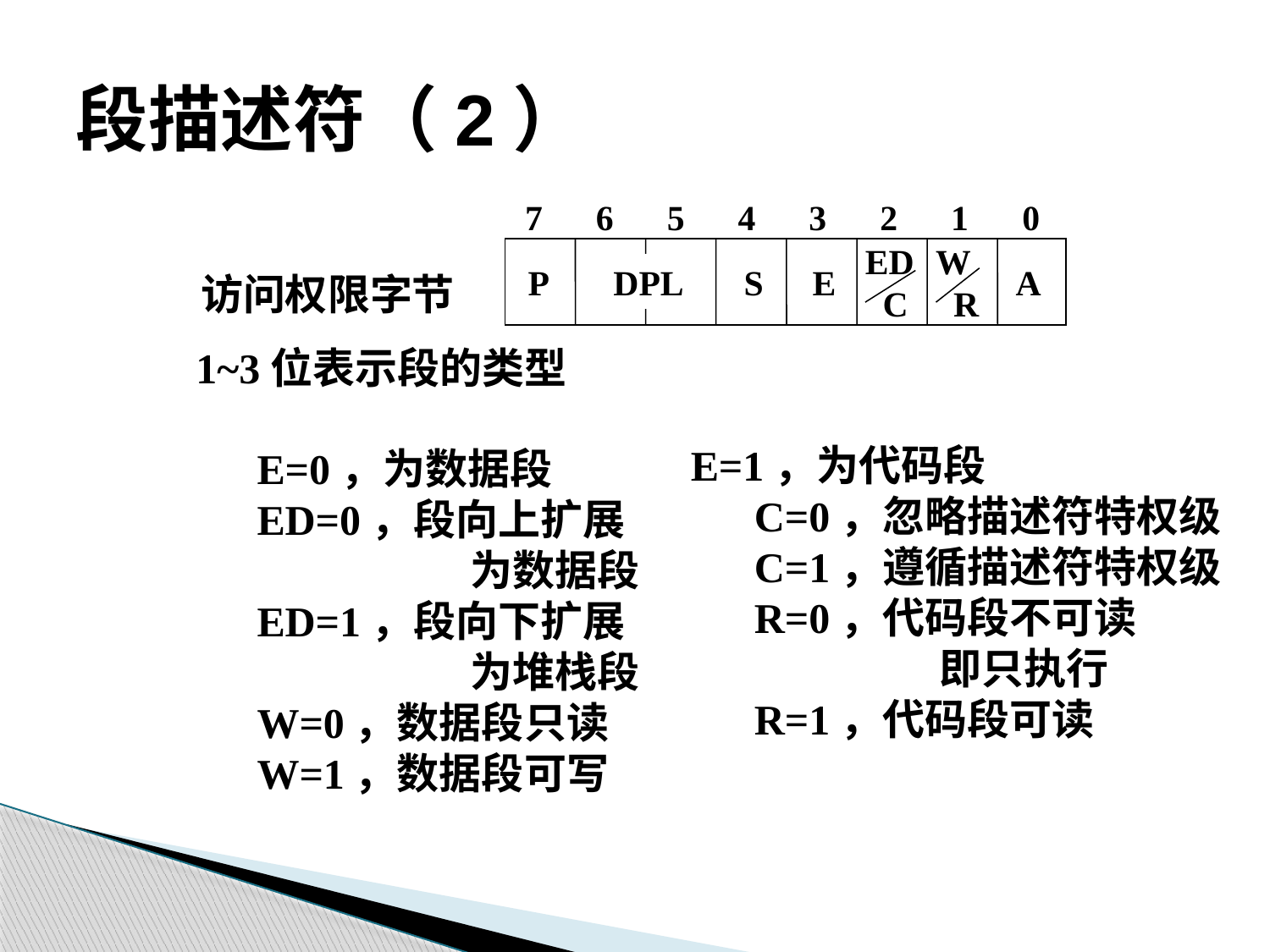

段描述符（2）
7
6
5
4
3
2
1
0
ED
  C
W
  R

P
DPL
S
E
A

访问权限字节
1~3位表示段的类型
E=1，为代码段
C=0，忽略描述符特权级
C=1，遵循描述符特权级
R=0，代码段不可读
	     即只执行
R=1，代码段可读

      E=0，为数据段
ED=0，段向上扩展
	        为数据段
ED=1，段向下扩展
  	        为堆栈段
W=0，数据段只读
W=1，数据段可写